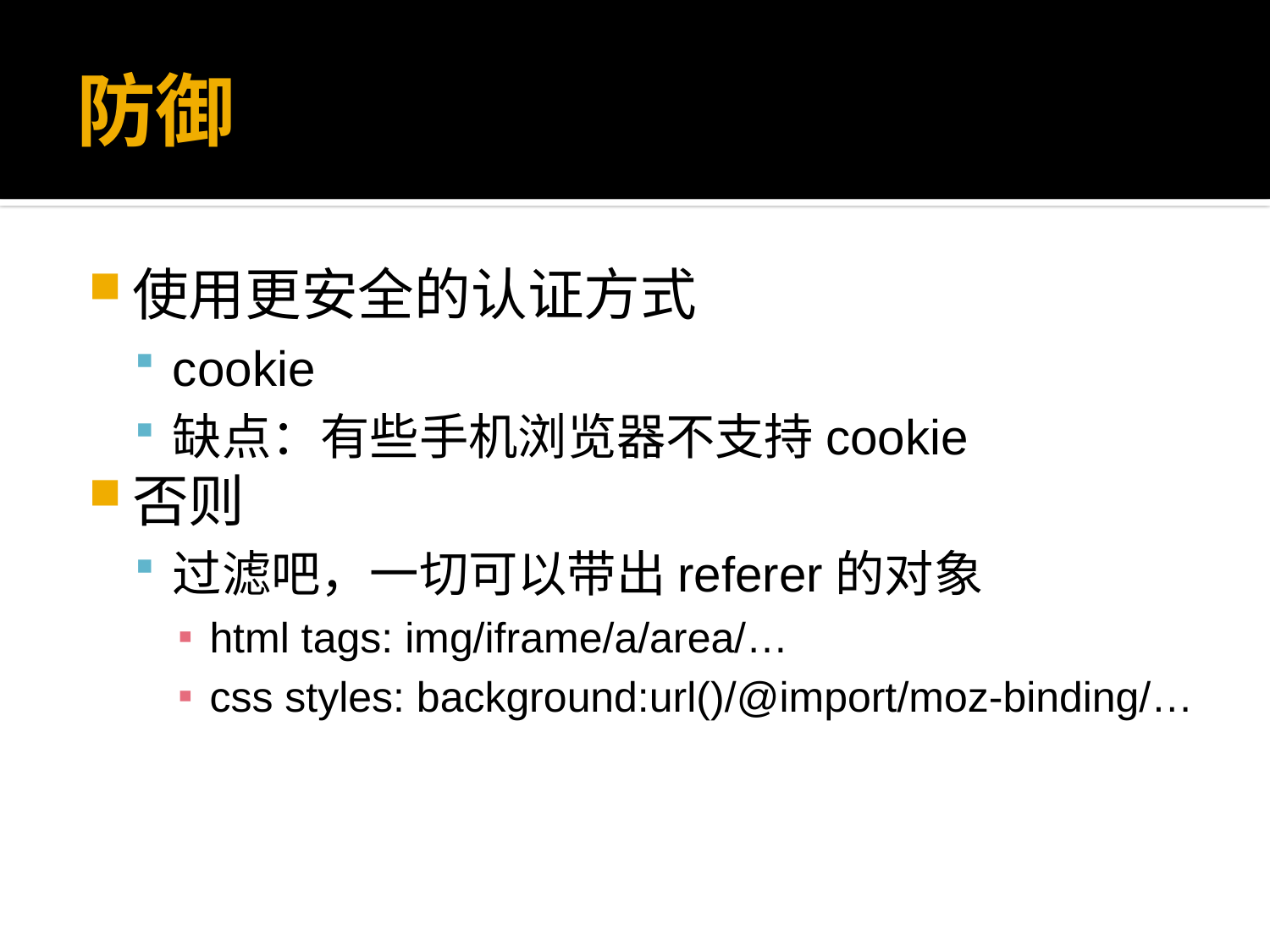

# 防御
使用更安全的认证方式
cookie
缺点：有些手机浏览器不支持cookie
否则
过滤吧，一切可以带出referer的对象
html tags: img/iframe/a/area/…
css styles: background:url()/@import/moz-binding/…